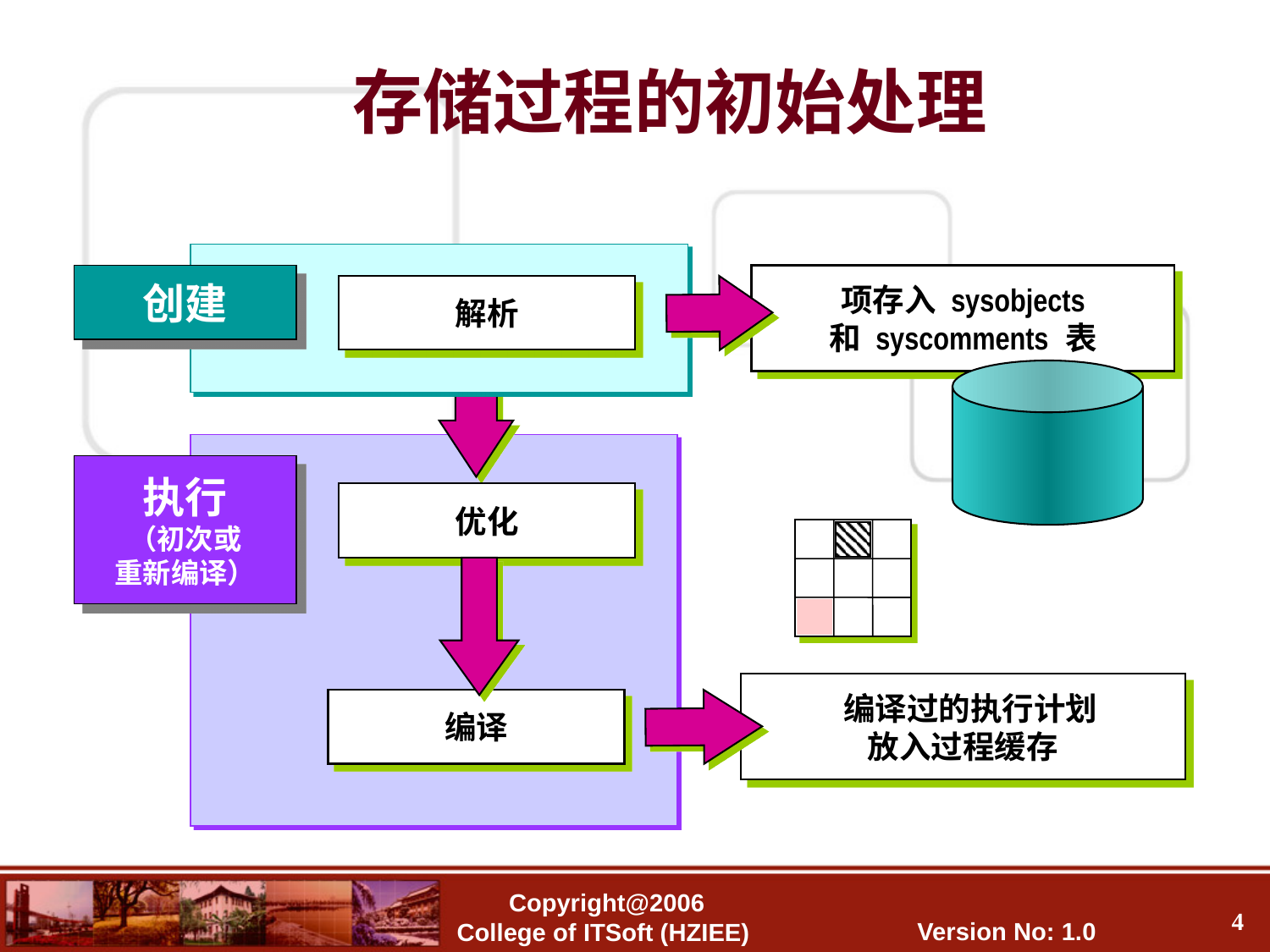

存储过程的初始处理

创建
项存入 sysobjects
和 syscomments 表
解析

执行
（初次或
重新编译）
优化

 编译过的执行计划
放入过程缓存
编译